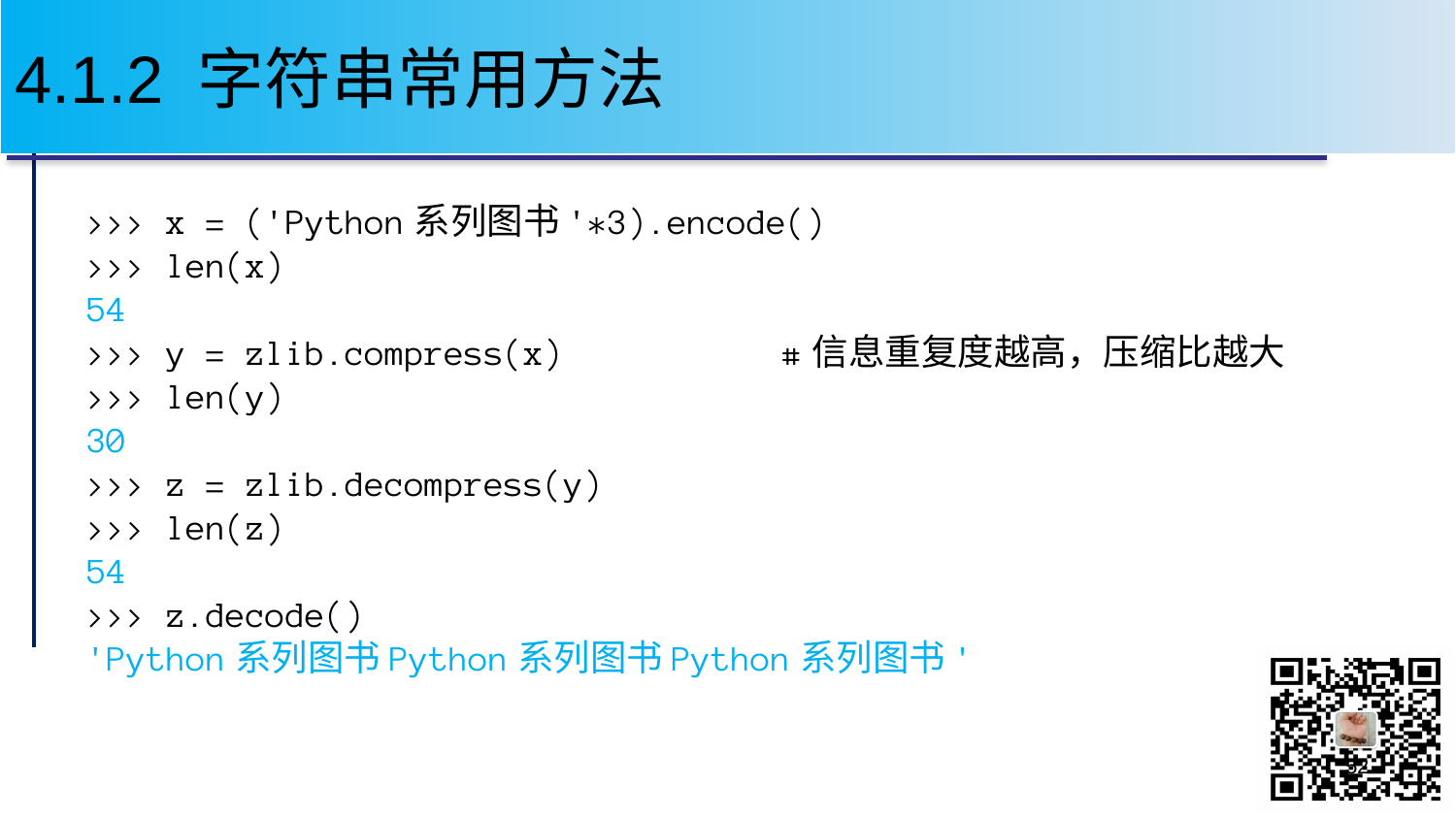

# 4.1.2 字符串常用方法
>>> x = ('Python系列图书'*3).encode()
>>> len(x)
54
>>> y = zlib.compress(x)           #信息重复度越高，压缩比越大
>>> len(y)
30
>>> z = zlib.decompress(y)
>>> len(z)
54
>>> z.decode()
'Python系列图书Python系列图书Python系列图书'
52